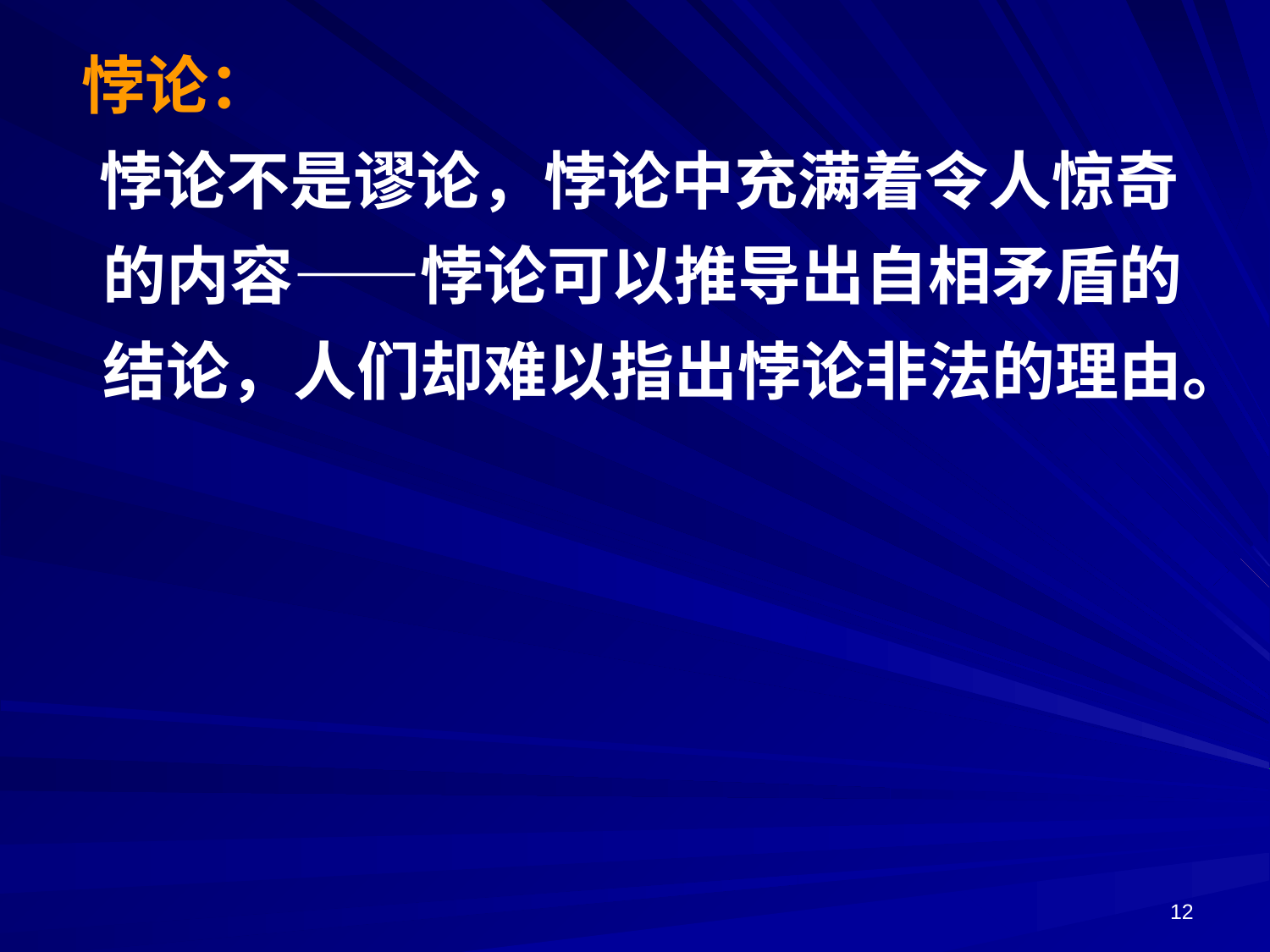

悖论：
  悖论不是谬论，悖论中充满着令人惊奇的内容——悖论可以推导出自相矛盾的结论，人们却难以指出悖论非法的理由。

12